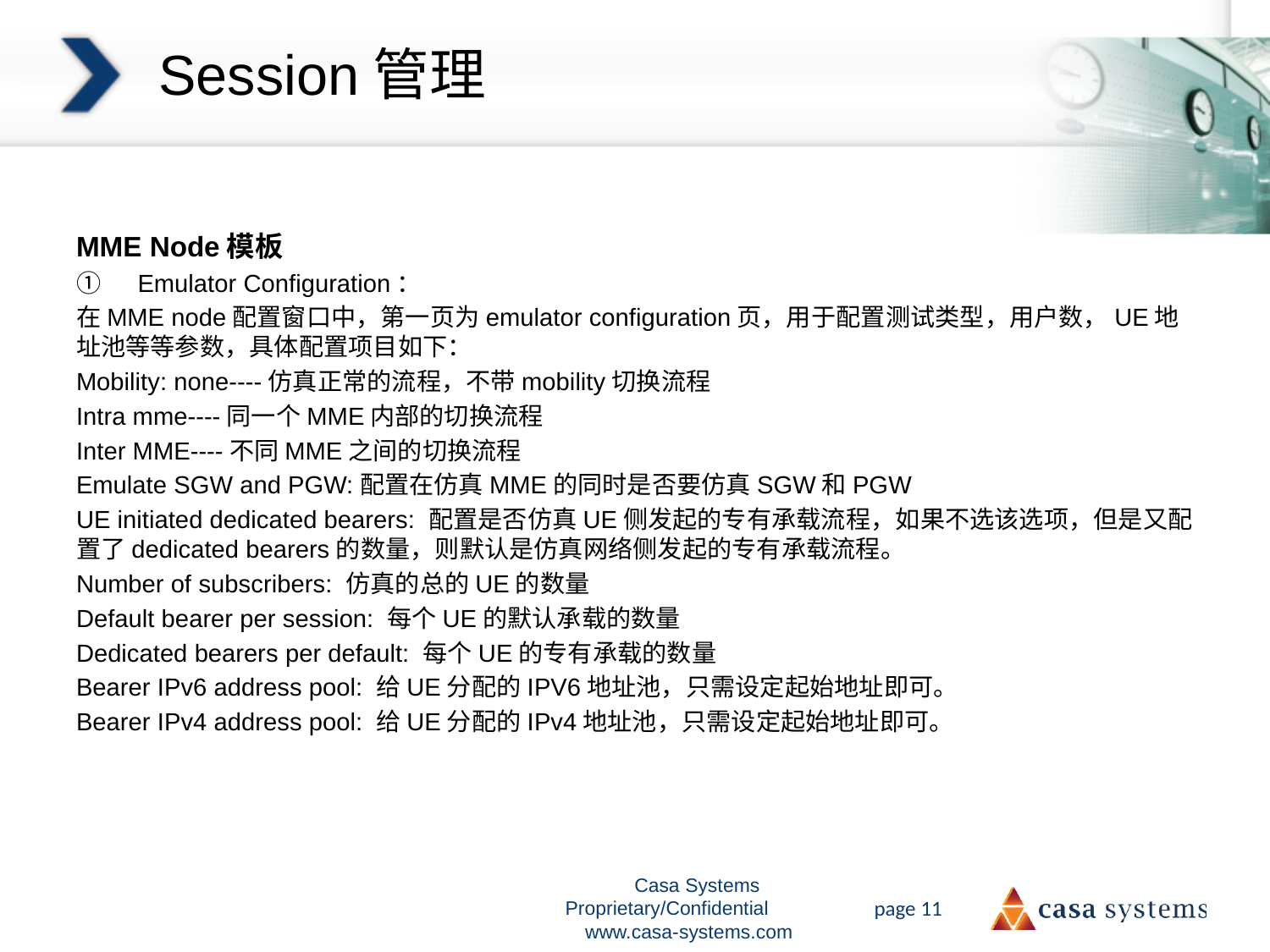

# Session管理
MME Node模板
①　Emulator Configuration：
在MME node配置窗口中，第一页为emulator configuration页，用于配置测试类型，用户数，UE地址池等等参数，具体配置项目如下：
Mobility: none----仿真正常的流程，不带mobility切换流程
Intra mme----同一个MME内部的切换流程
Inter MME----不同MME之间的切换流程
Emulate SGW and PGW:配置在仿真MME的同时是否要仿真SGW和PGW
UE initiated dedicated bearers: 配置是否仿真UE侧发起的专有承载流程，如果不选该选项，但是又配置了dedicated bearers的数量，则默认是仿真网络侧发起的专有承载流程。
Number of subscribers: 仿真的总的UE的数量
Default bearer per session: 每个UE的默认承载的数量
Dedicated bearers per default: 每个UE的专有承载的数量
Bearer IPv6 address pool: 给UE分配的IPV6地址池，只需设定起始地址即可。
Bearer IPv4 address pool: 给UE分配的IPv4地址池，只需设定起始地址即可。
Casa Systems Proprietary/Confidential            www.casa-systems.com
page 11